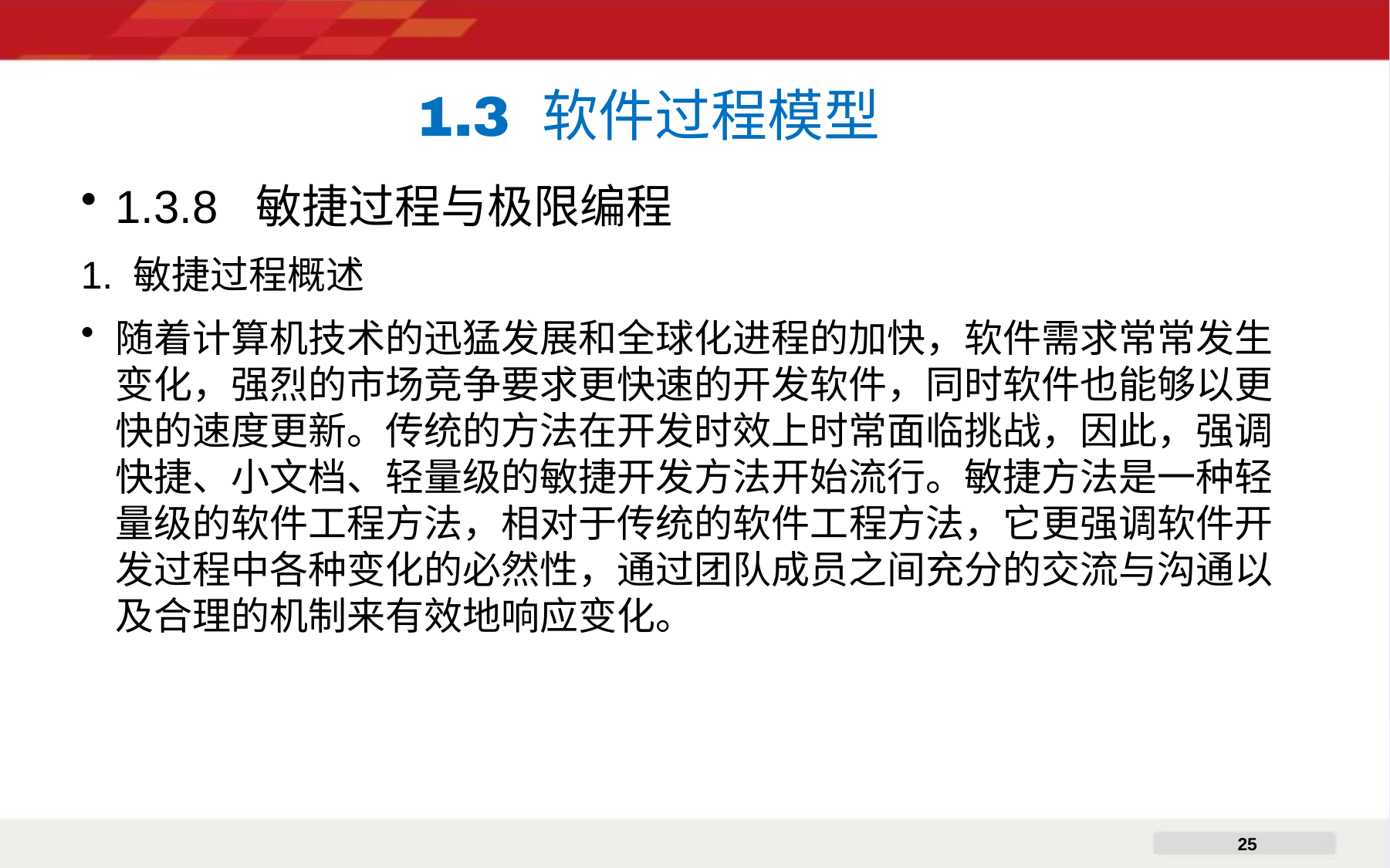

# 1.3 软件过程模型
1.3.8  敏捷过程与极限编程
1. 敏捷过程概述
随着计算机技术的迅猛发展和全球化进程的加快，软件需求常常发生变化，强烈的市场竞争要求更快速的开发软件，同时软件也能够以更快的速度更新。传统的方法在开发时效上时常面临挑战，因此，强调快捷、小文档、轻量级的敏捷开发方法开始流行。敏捷方法是一种轻量级的软件工程方法，相对于传统的软件工程方法，它更强调软件开发过程中各种变化的必然性，通过团队成员之间充分的交流与沟通以及合理的机制来有效地响应变化。